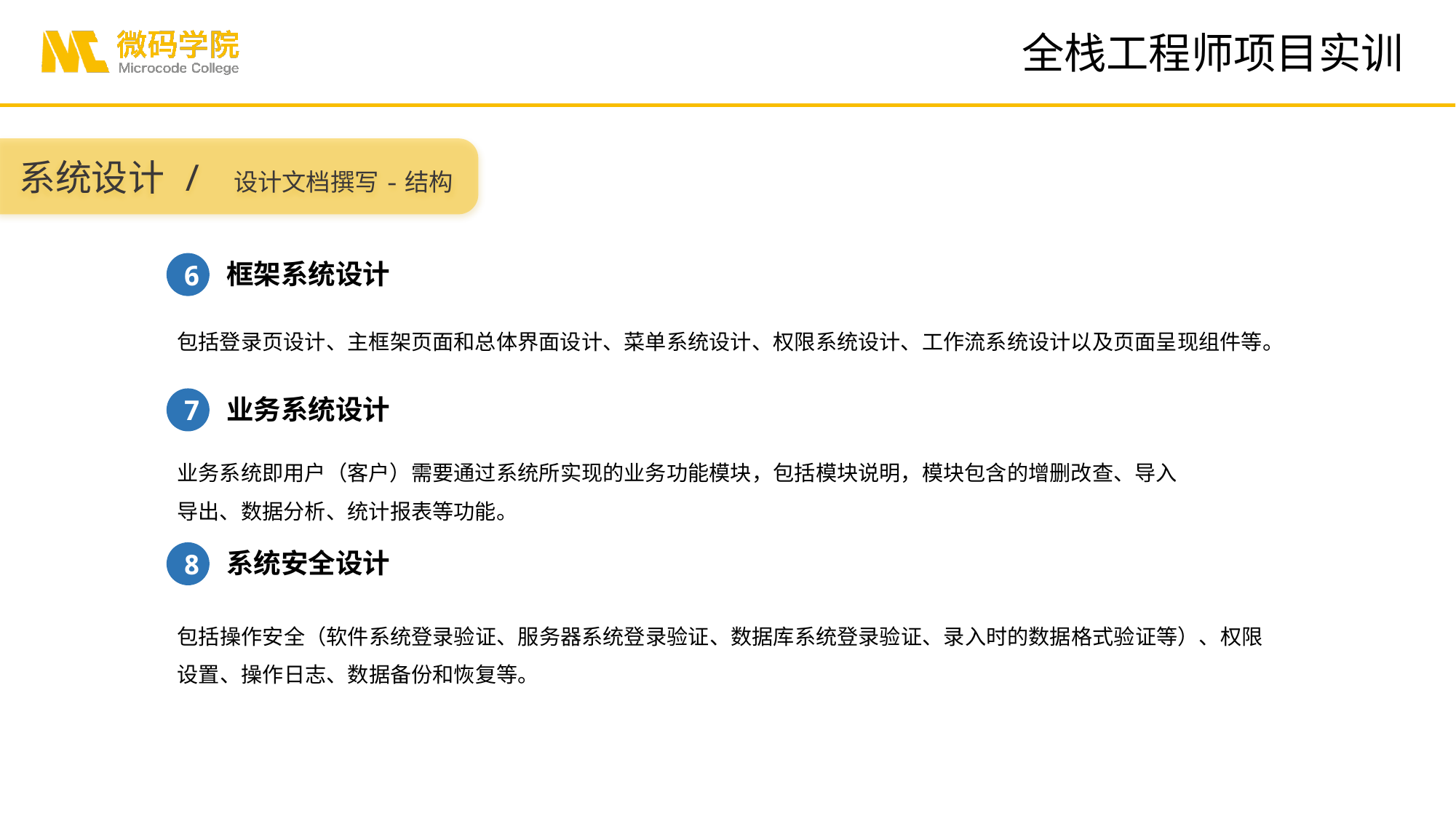

系统设计 / 设计文档撰写-结构
框架系统设计
6
包括登录页设计、主框架页面和总体界面设计、菜单系统设计、权限系统设计、工作流系统设计以及页面呈现组件等。
业务系统设计
7
业务系统即用户（客户）需要通过系统所实现的业务功能模块，包括模块说明，模块包含的增删改查、导入导出、数据分析、统计报表等功能。
系统安全设计
8
包括操作安全（软件系统登录验证、服务器系统登录验证、数据库系统登录验证、录入时的数据格式验证等）、权限设置、操作日志、数据备份和恢复等。